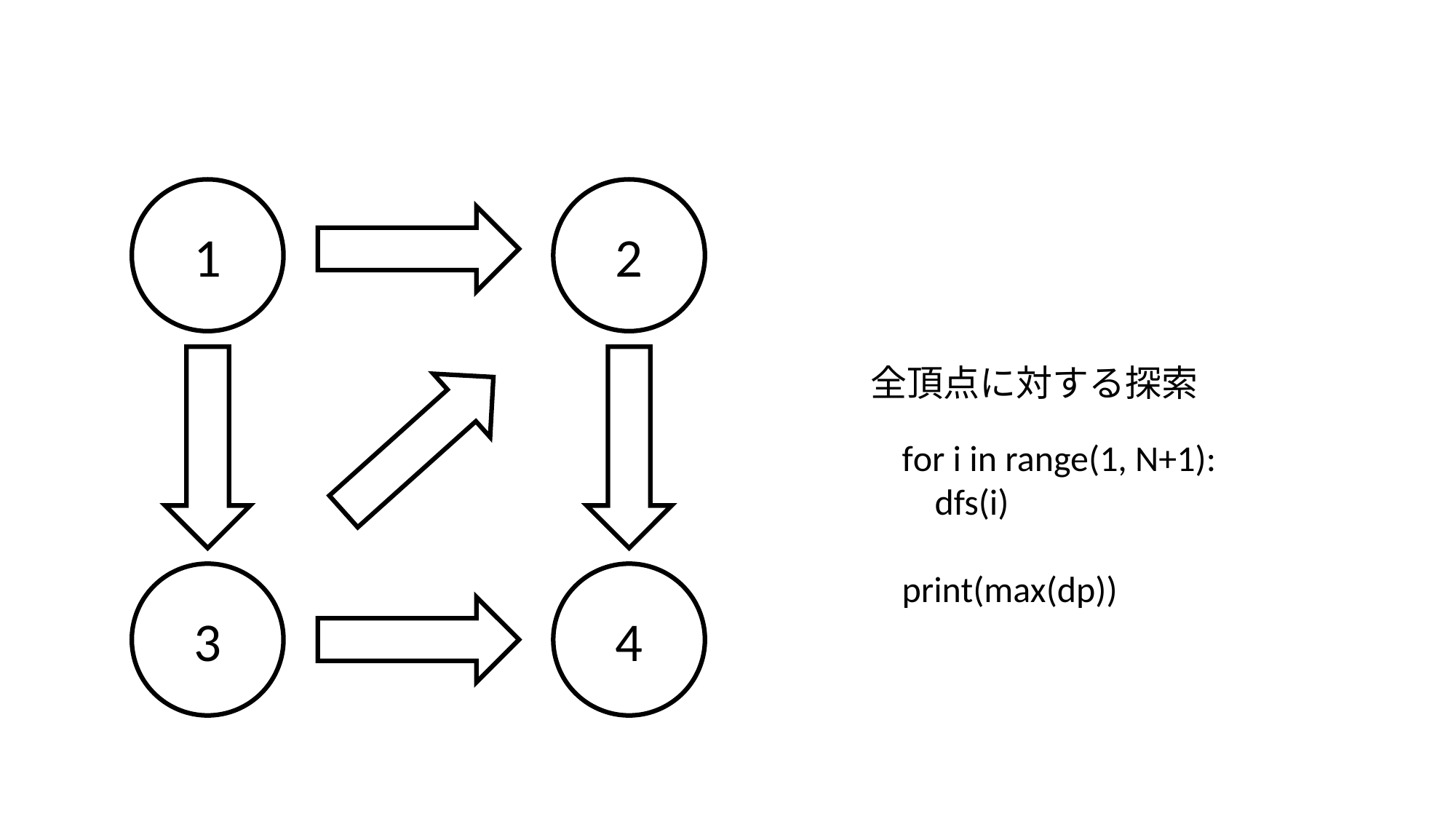

2
1

全頂点に対する探索

for i in range(1, N+1):
    dfs(i)

print(max(dp))
3
4